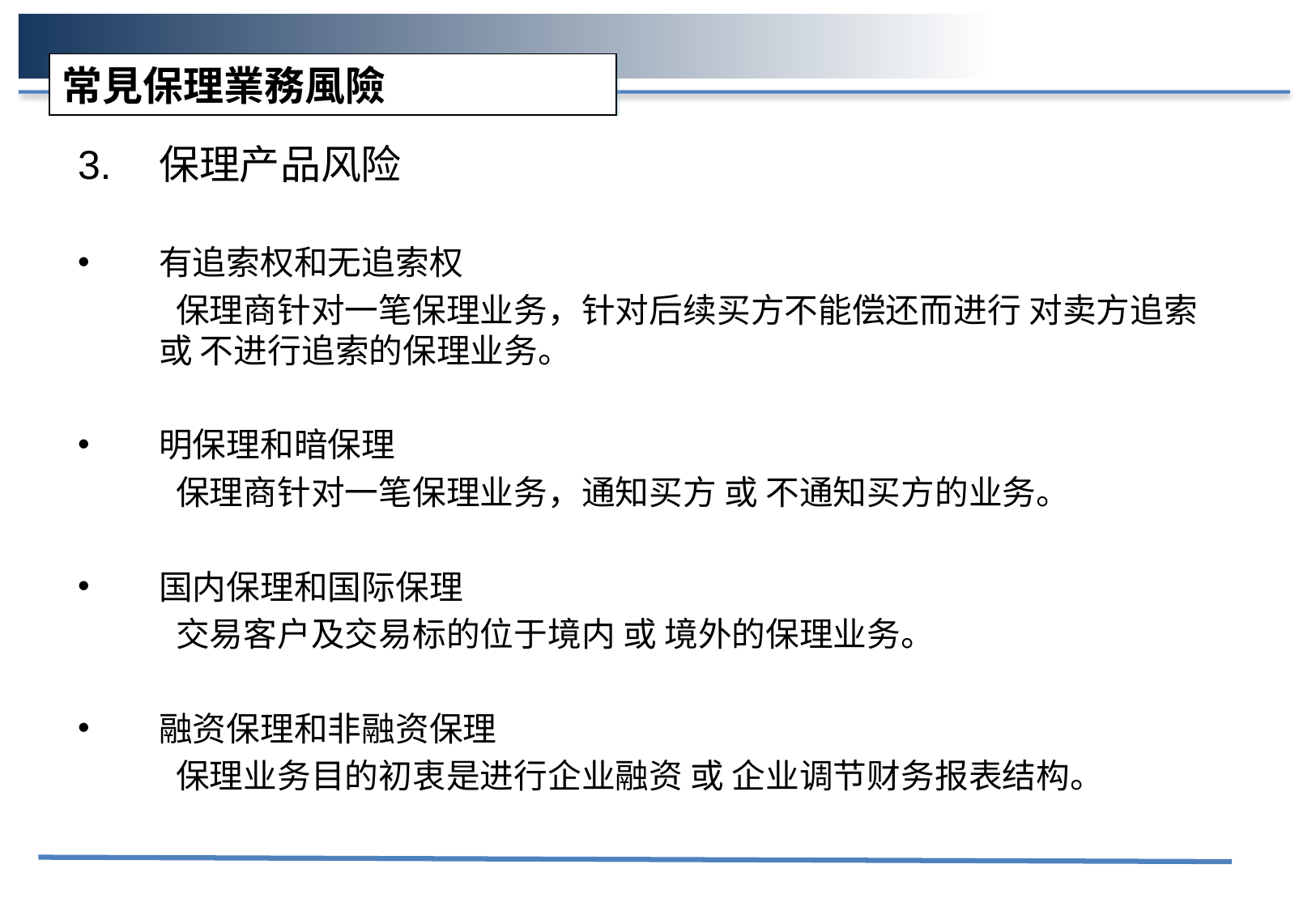

常見保理業務風險
保理产品风险

有追索权和无追索权
            保理商针对一笔保理业务，针对后续买方不能偿还而进行 对卖方追索 或 不进行追索的保理业务。

明保理和暗保理
            保理商针对一笔保理业务，通知买方 或 不通知买方的业务。

国内保理和国际保理
            交易客户及交易标的位于境内 或 境外的保理业务。

融资保理和非融资保理
            保理业务目的初衷是进行企业融资 或 企业调节财务报表结构。